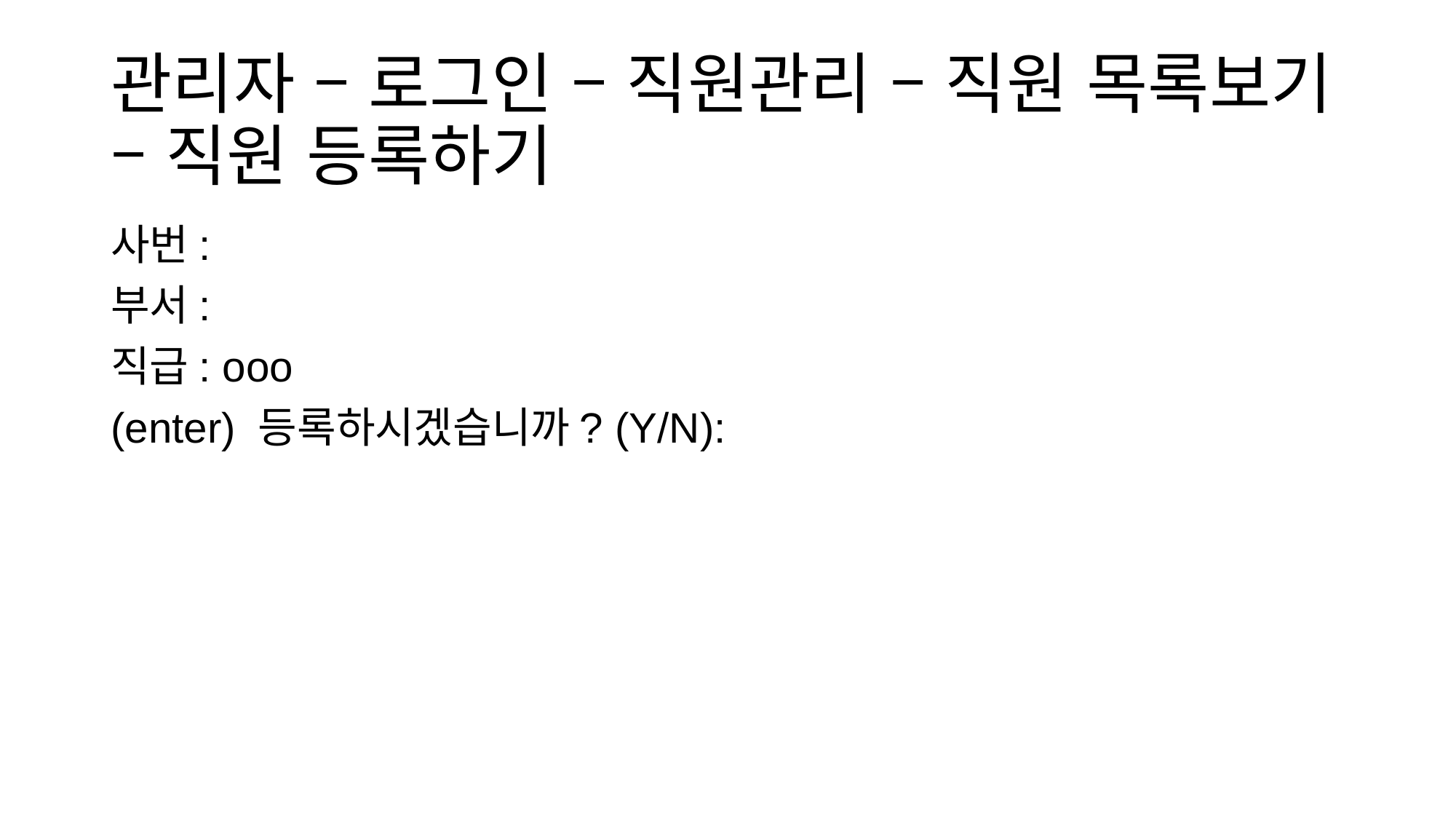

# 관리자 – 로그인 – 직원관리 – 직원 목록보기 – 직원 등록하기
사번:
부서:
직급: ooo
(enter) 등록하시겠습니까? (Y/N):